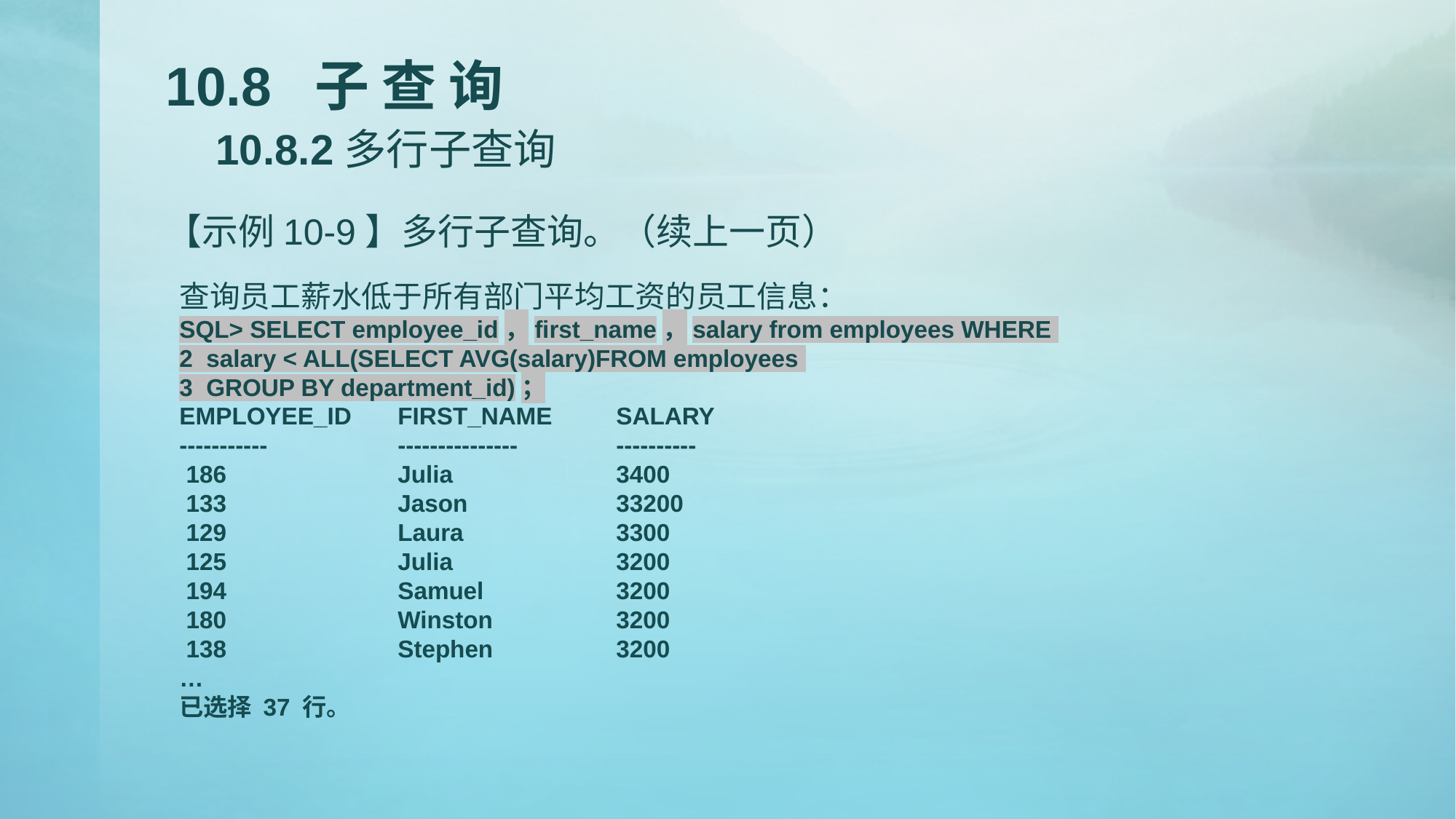

# 10.8  子 查 询 10.8.2多行子查询
【示例10-9】多行子查询。（续上一页）
查询员工薪水低于所有部门平均工资的员工信息：
SQL> SELECT employee_id，first_name，salary from employees WHERE
2  salary < ALL(SELECT AVG(salary)FROM employees
3  GROUP BY department_id)；
EMPLOYEE_ID	FIRST_NAME	SALARY
-----------		---------------	----------
 186		Julia		3400
 133		Jason		33200
 129		Laura		3300
 125		Julia		3200
 194		Samuel		3200
 180		Winston		3200
 138		Stephen		3200
…
已选择 37 行。